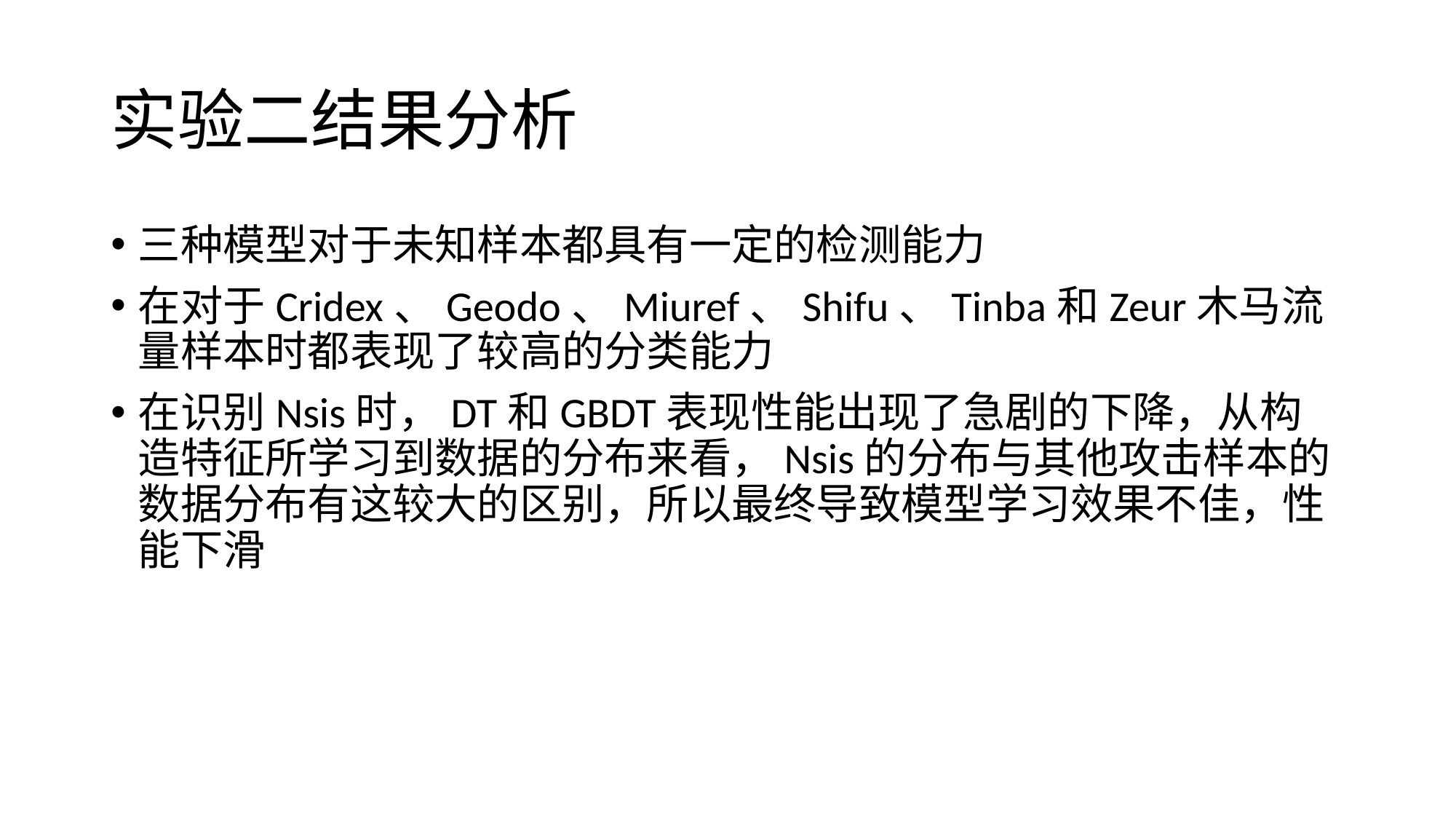

# 实验二结果分析
三种模型对于未知样本都具有一定的检测能力
在对于Cridex、Geodo、Miuref、Shifu、Tinba和Zeur木马流量样本时都表现了较高的分类能力
在识别Nsis时，DT和GBDT表现性能出现了急剧的下降，从构造特征所学习到数据的分布来看，Nsis的分布与其他攻击样本的数据分布有这较大的区别，所以最终导致模型学习效果不佳，性能下滑